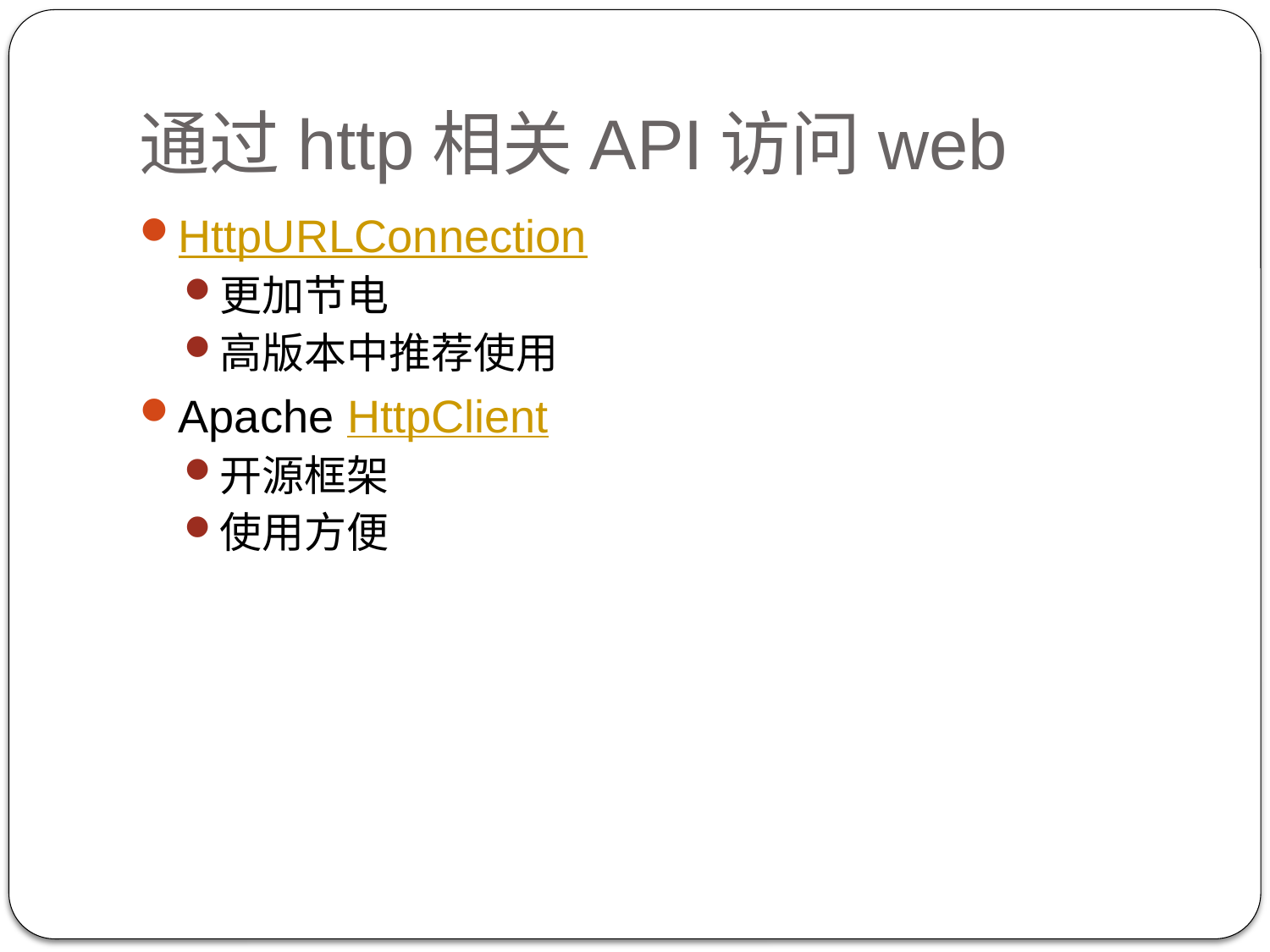

# 通过http相关API访问web
HttpURLConnection
更加节电
高版本中推荐使用
Apache HttpClient
开源框架
使用方便